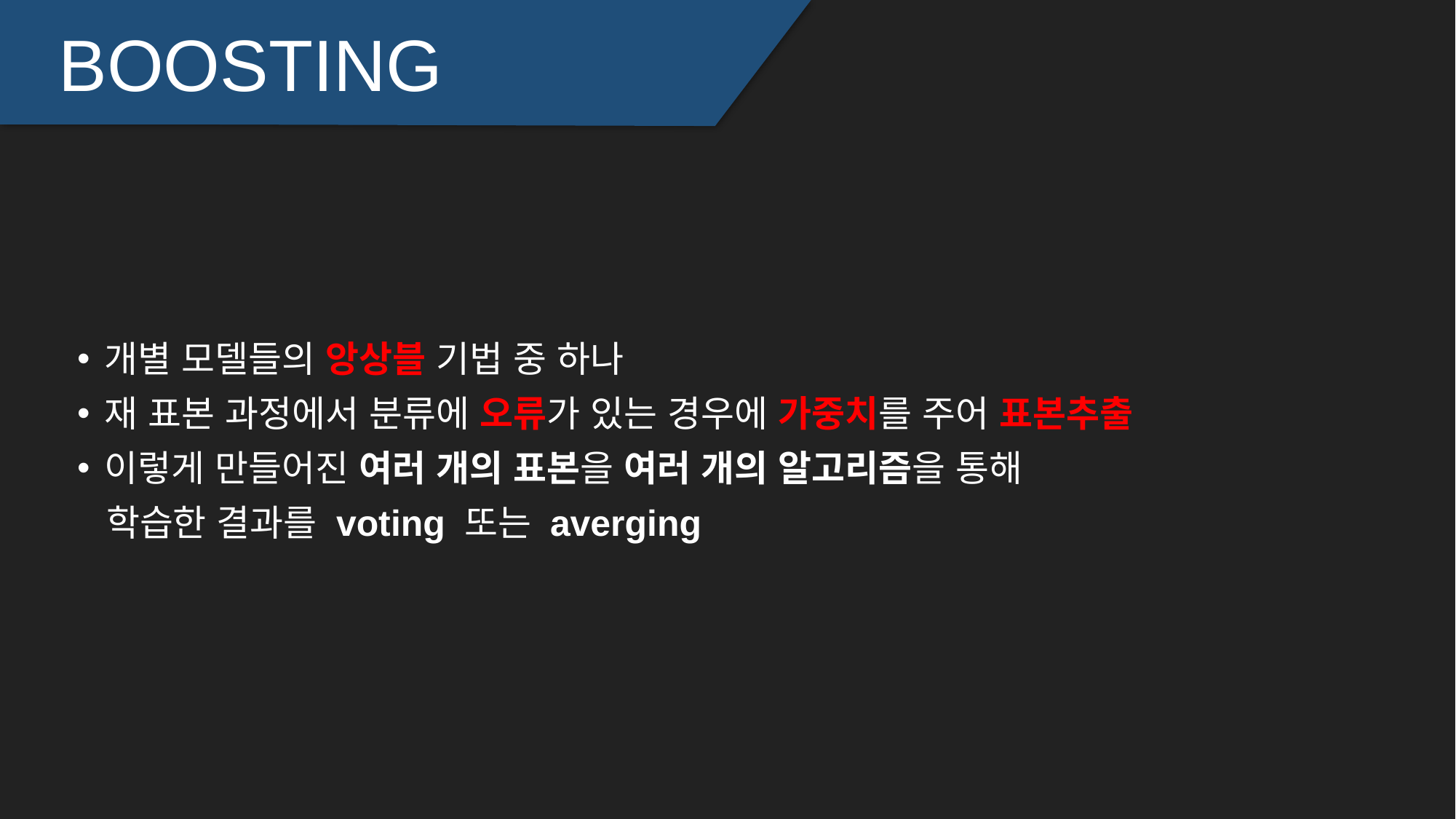

BOOSTING
개별 모델들의 앙상블 기법 중 하나
재 표본 과정에서 분류에 오류가 있는 경우에 가중치를 주어 표본추출
이렇게 만들어진 여러 개의 표본을 여러 개의 알고리즘을 통해
  학습한 결과를 voting 또는 averging